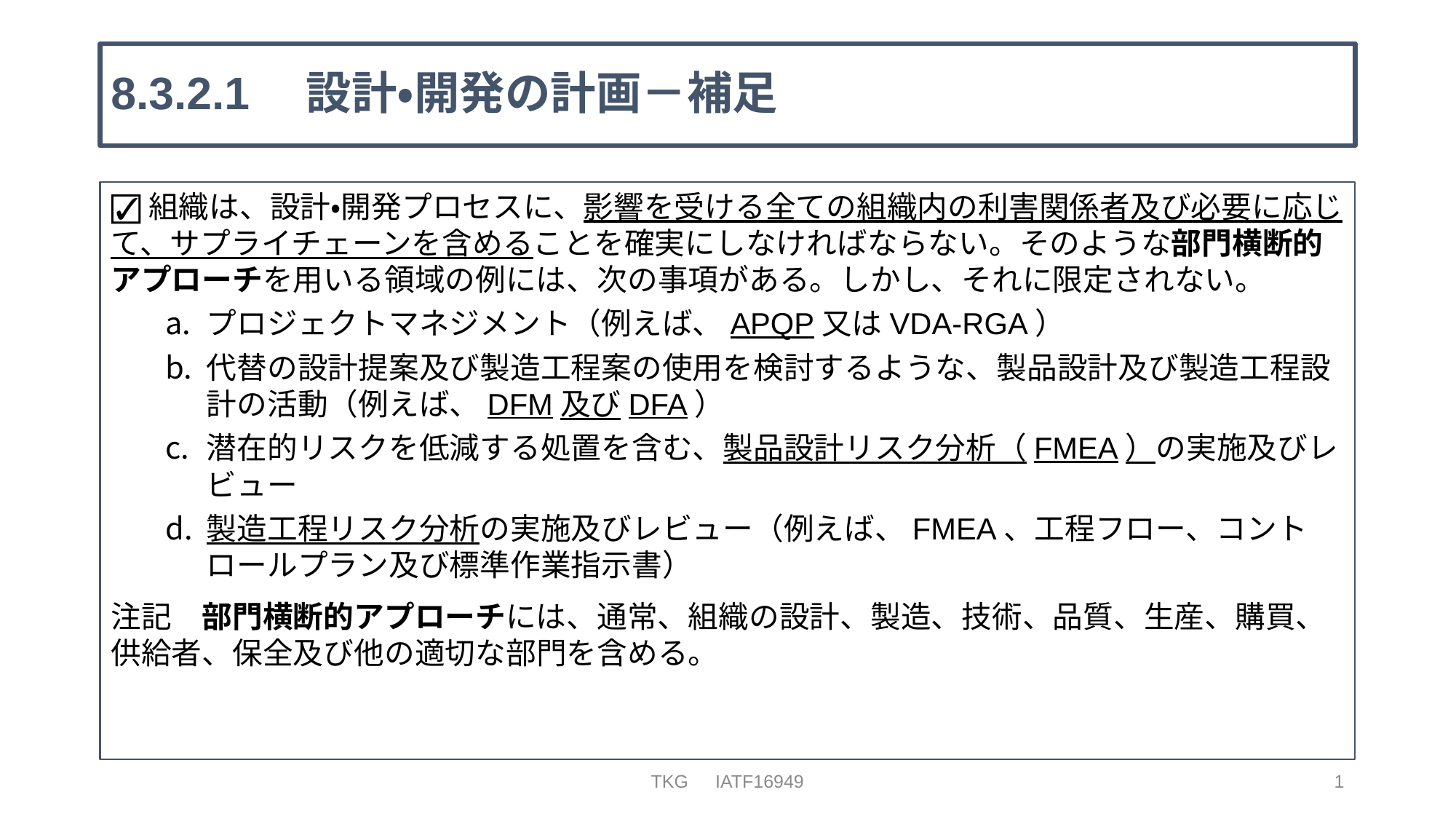

# 8.3.2.1　設計・開発の計画－補足
☑組織は、設計・開発プロセスに、影響を受ける全ての組織内の利害関係者及び必要に応じて、サプライチェーンを含めることを確実にしなければならない。そのような部門横断的アプローチを用いる領域の例には、次の事項がある。しかし、それに限定されない。
プロジェクトマネジメント（例えば、APQP又はVDA-RGA）
代替の設計提案及び製造工程案の使用を検討するような、製品設計及び製造工程設計の活動（例えば、DFM及びDFA）
潜在的リスクを低減する処置を含む、製品設計リスク分析（FMEA）の実施及びレビュー
製造工程リスク分析の実施及びレビュー（例えば、FMEA、工程フロー、コントロールプラン及び標準作業指示書）
注記　部門横断的アプローチには、通常、組織の設計、製造、技術、品質、生産、購買、供給者、保全及び他の適切な部門を含める。
TKG　IATF16949
1